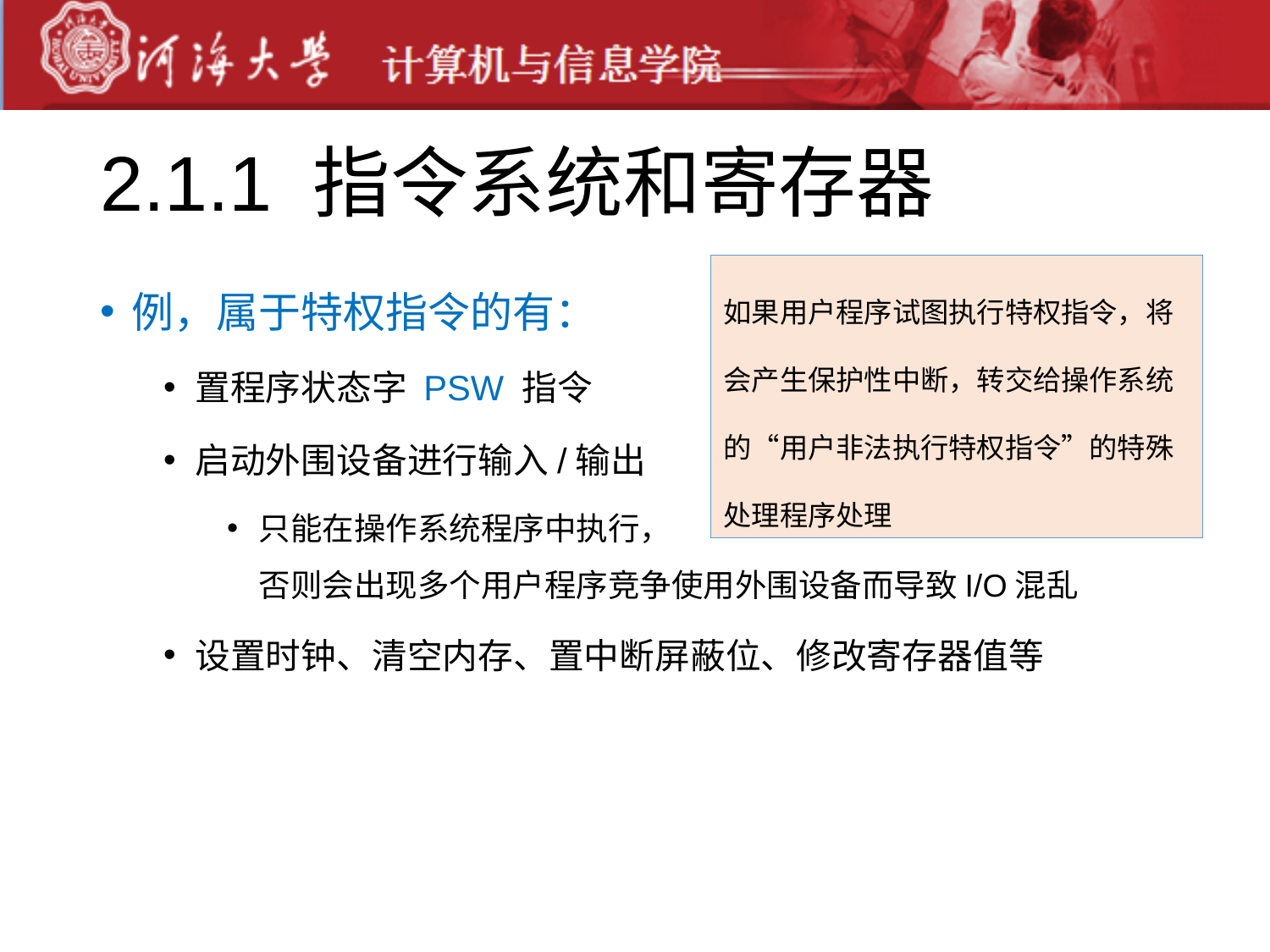

# 2.1.1 指令系统和寄存器
例，属于特权指令的有：
置程序状态字 PSW 指令
启动外围设备进行输入/输出
只能在操作系统程序中执行，
否则会出现多个用户程序竞争使用外围设备而导致I/O混乱
设置时钟、清空内存、置中断屏蔽位、修改寄存器值等
如果用户程序试图执行特权指令，将会产生保护性中断，转交给操作系统的“用户非法执行特权指令”的特殊处理程序处理